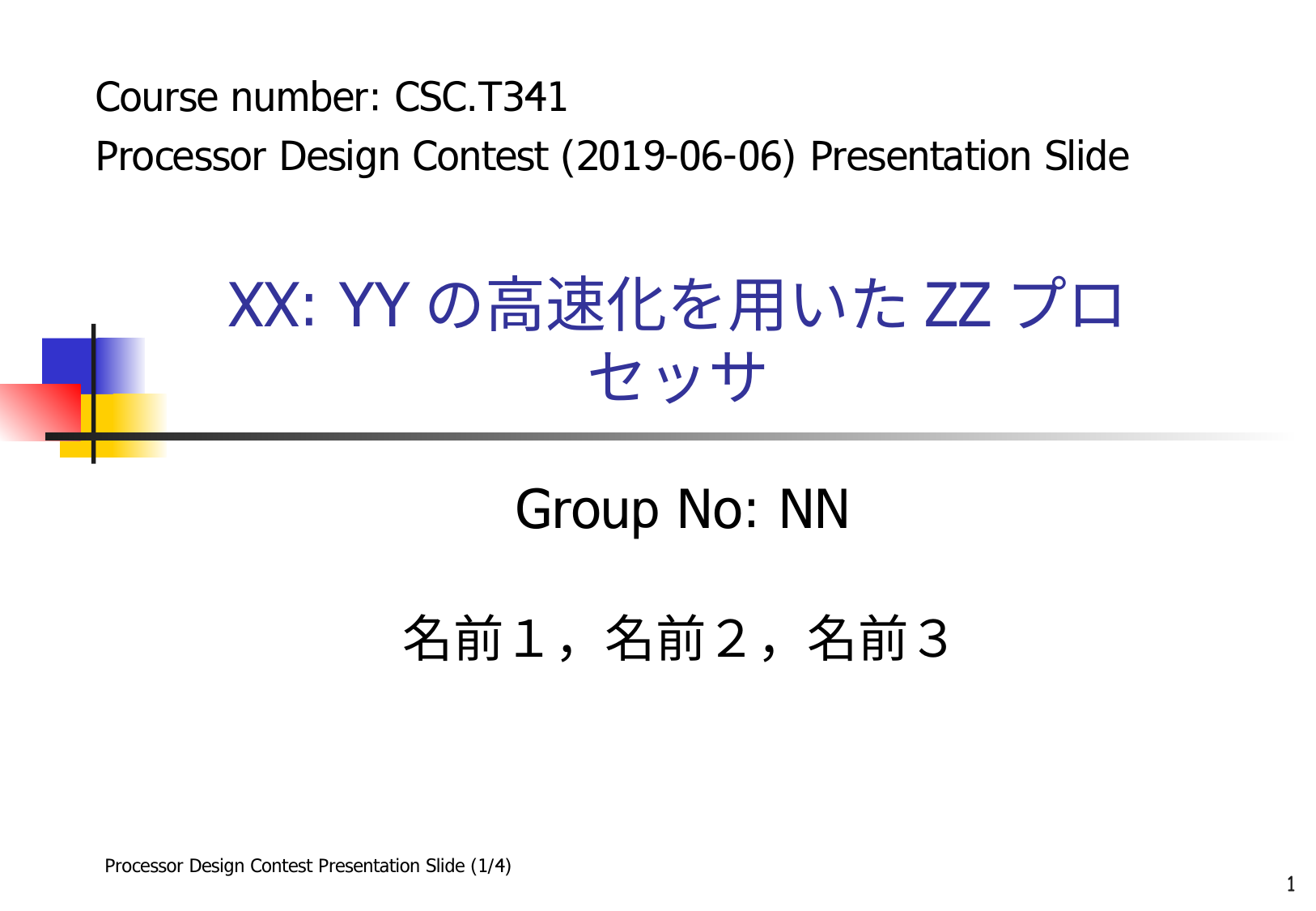

Course number: CSC.T341
Processor Design Contest (2019-06-06) Presentation Slide
# XX: YYの高速化を用いたZZプロセッサ
Group No: NN
名前１，名前２，名前３
Processor Design Contest Presentation Slide (1/4)
1